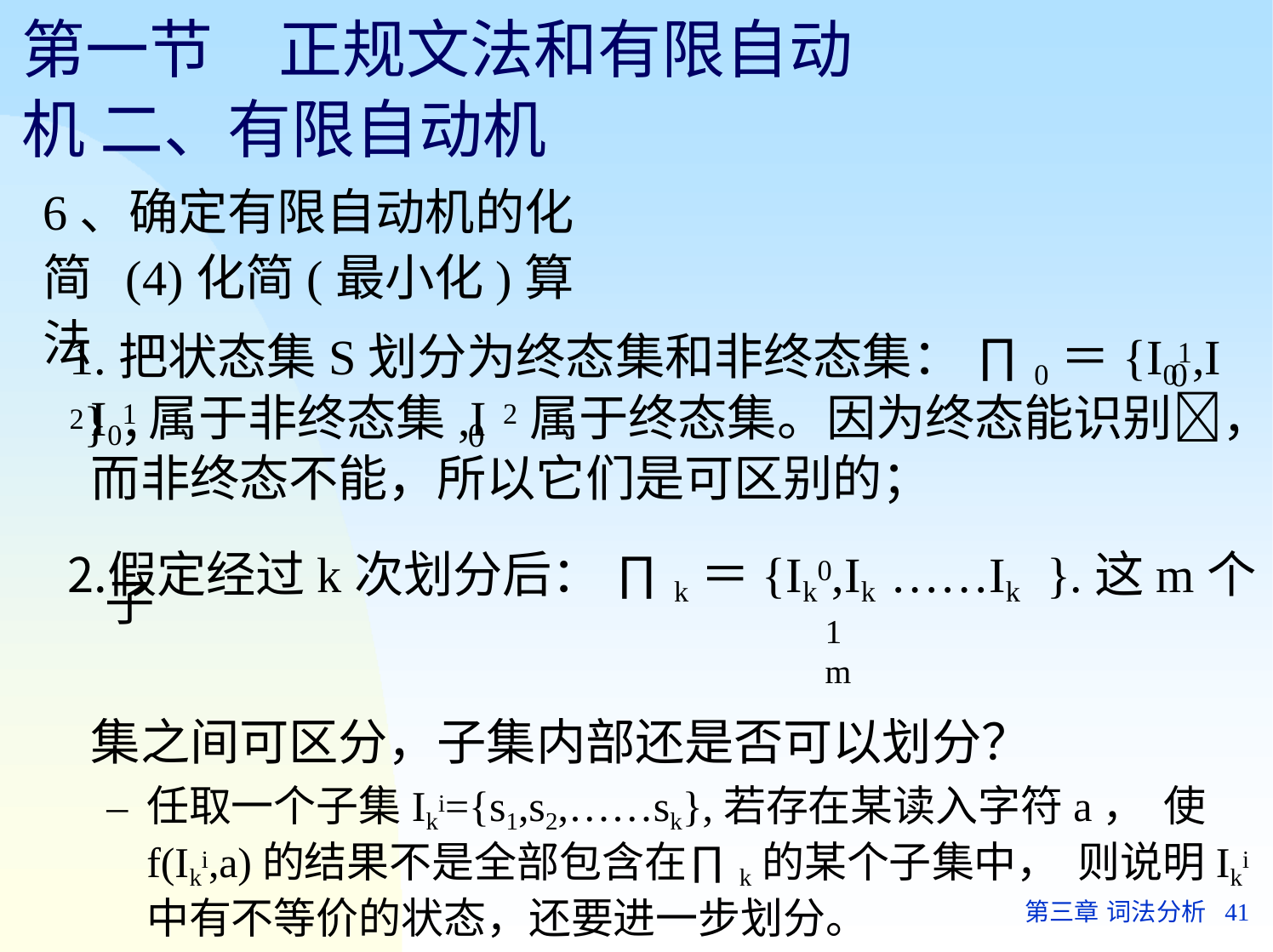

# 第一节	正规文法和有限自动机 二、有限自动机
6、确定有限自动机的化简  (4)化简(最小化)算法
1.把状态集S划分为终态集和非终态集： ∏0＝{I01,I 2}，
0
I01属于非终态集,I 2属于终态集。因为终态能识别ε，
0
而非终态不能，所以它们是可区别的；

假定经过k次划分后： ∏k＝{Ik0,Ik  ……Ik	}.这m个子
1	m
集之间可区分，子集内部还是否可以划分？
任取一个子集Iki={s1,s2,……sk},若存在某读入字符a，  使f(Iki,a)的结果不是全部包含在∏k的某个子集中，  则说明Iki中有不等价的状态，还要进一步划分。
对∏k中所有子集都进行测试，以完成一次划分。
第三章 词法分析	41